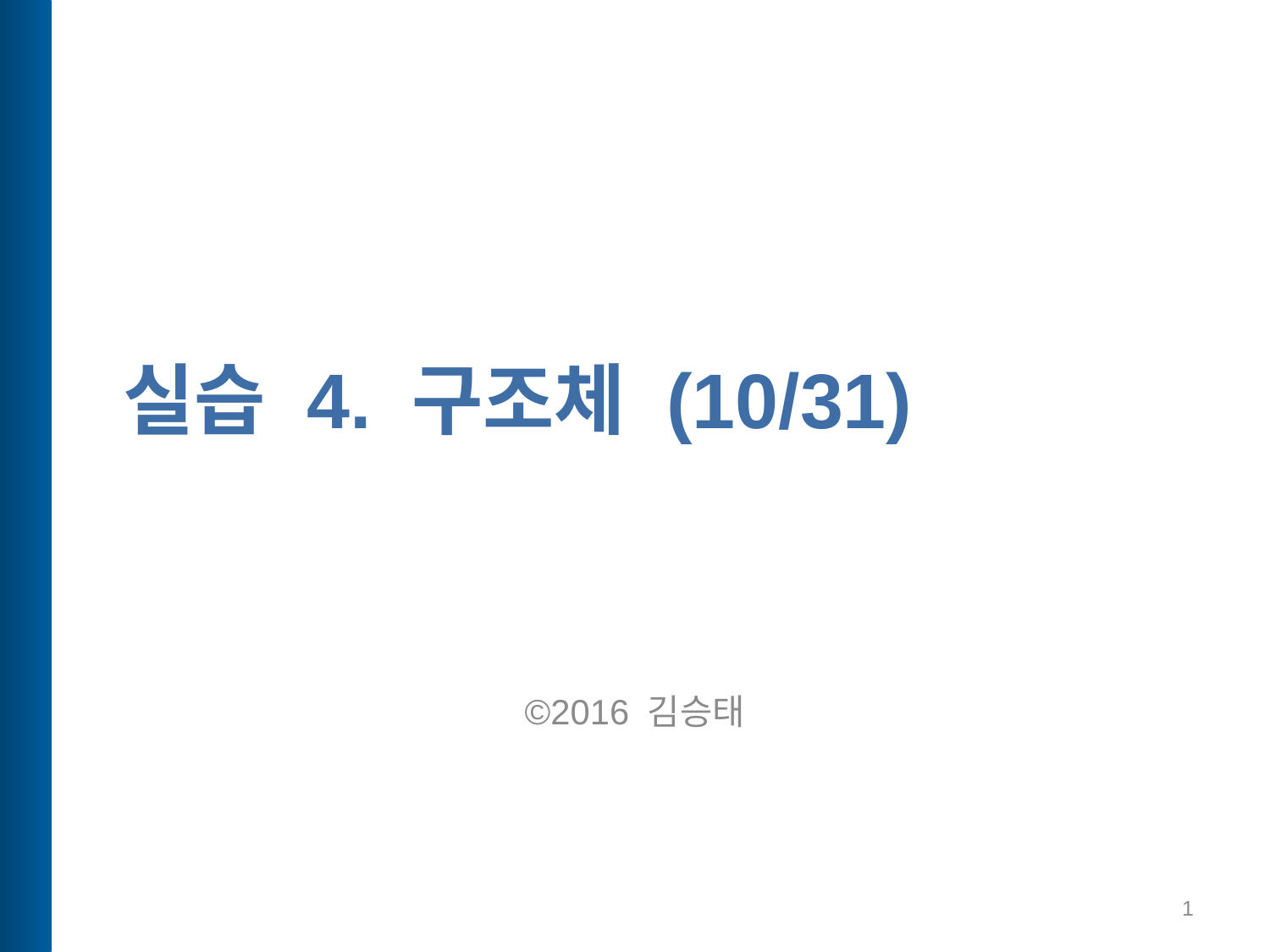

# 실습 4. 구조체 (10/31)

©2016 김승태
1